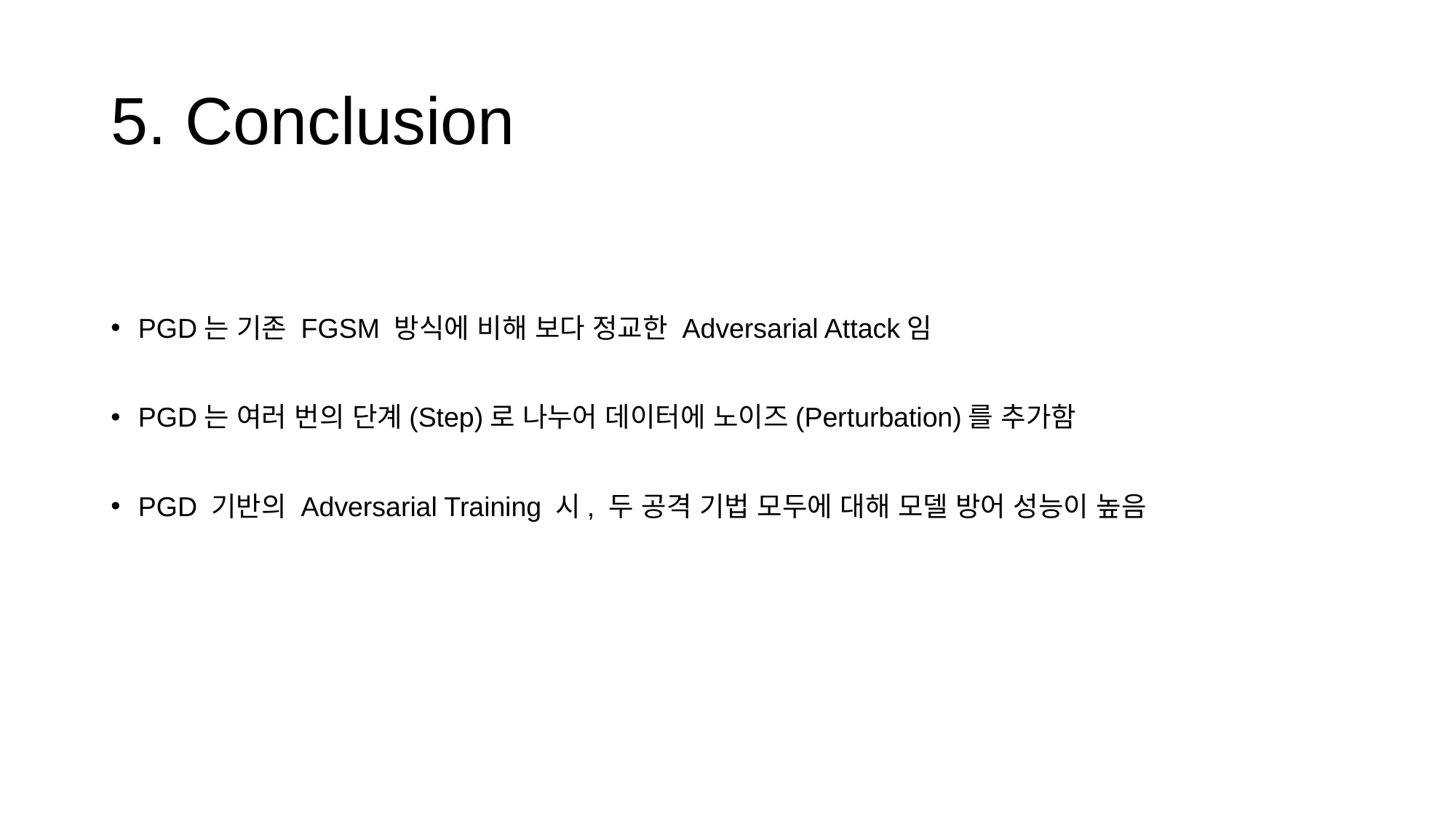

# 5. Conclusion

PGD는 기존 FGSM 방식에 비해 보다 정교한 Adversarial Attack임

PGD는 여러 번의 단계(Step)로 나누어 데이터에 노이즈(Perturbation)를 추가함

PGD 기반의 Adversarial Training 시, 두 공격 기법 모두에 대해 모델 방어 성능이 높음